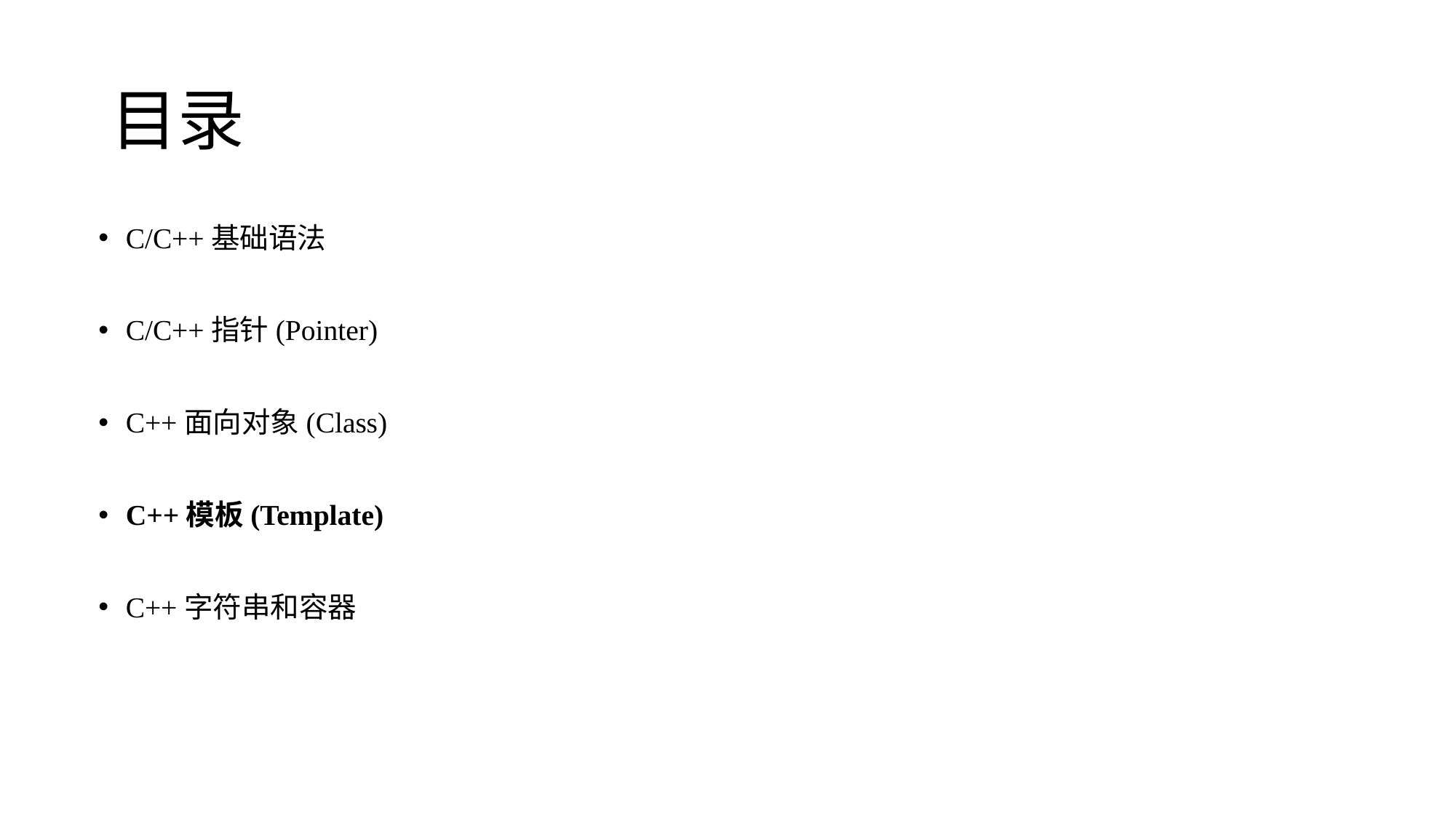

# 目录
C/C++基础语法

C/C++指针(Pointer)

C++面向对象(Class)

C++模板(Template)

C++字符串和容器